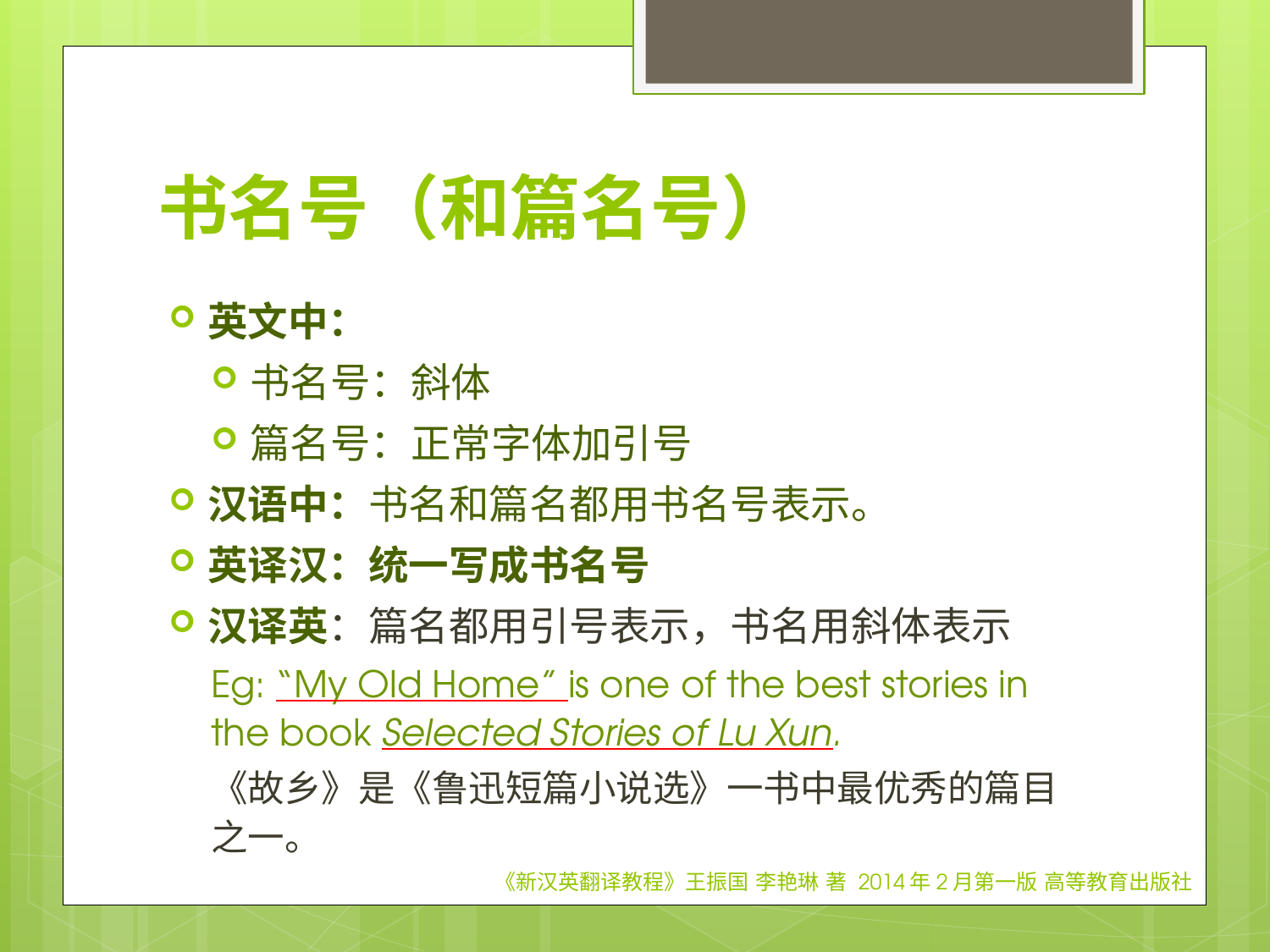

# 书名号（和篇名号）
英文中：
书名号：斜体
篇名号：正常字体加引号
汉语中：书名和篇名都用书名号表示。
英译汉：统一写成书名号
汉译英：篇名都用引号表示，书名用斜体表示
Eg: “My Old Home” is one of the best stories in the book Selected Stories of Lu Xun.
《故乡》是《鲁迅短篇小说选》一书中最优秀的篇目之一。

《新汉英翻译教程》王振国 李艳琳 著 2014年2月第一版 高等教育出版社